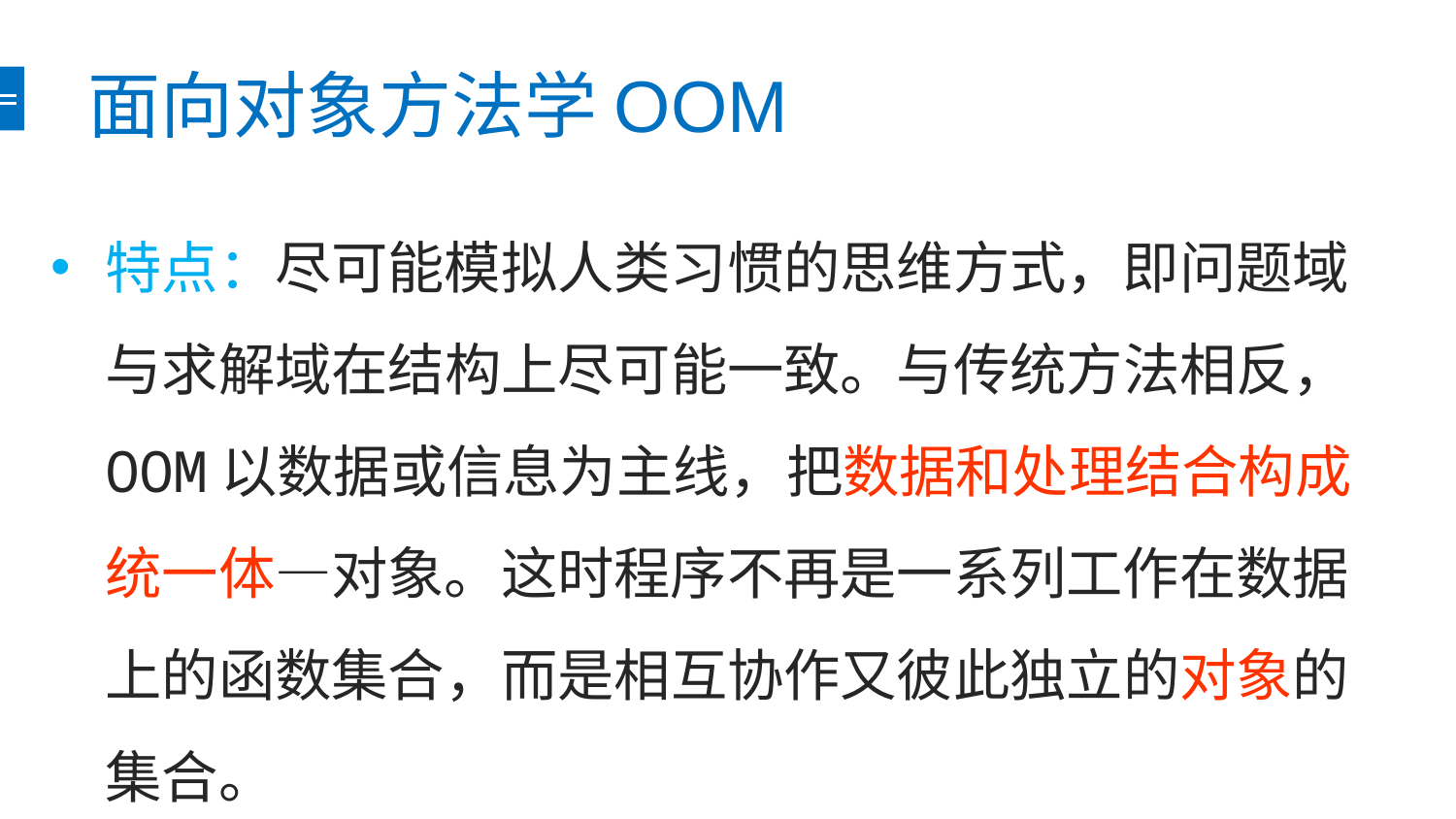

# 面向对象方法学OOM
特点：尽可能模拟人类习惯的思维方式，即问题域与求解域在结构上尽可能一致。与传统方法相反，OOM以数据或信息为主线，把数据和处理结合构成统一体—对象。这时程序不再是一系列工作在数据上的函数集合，而是相互协作又彼此独立的对象的集合。